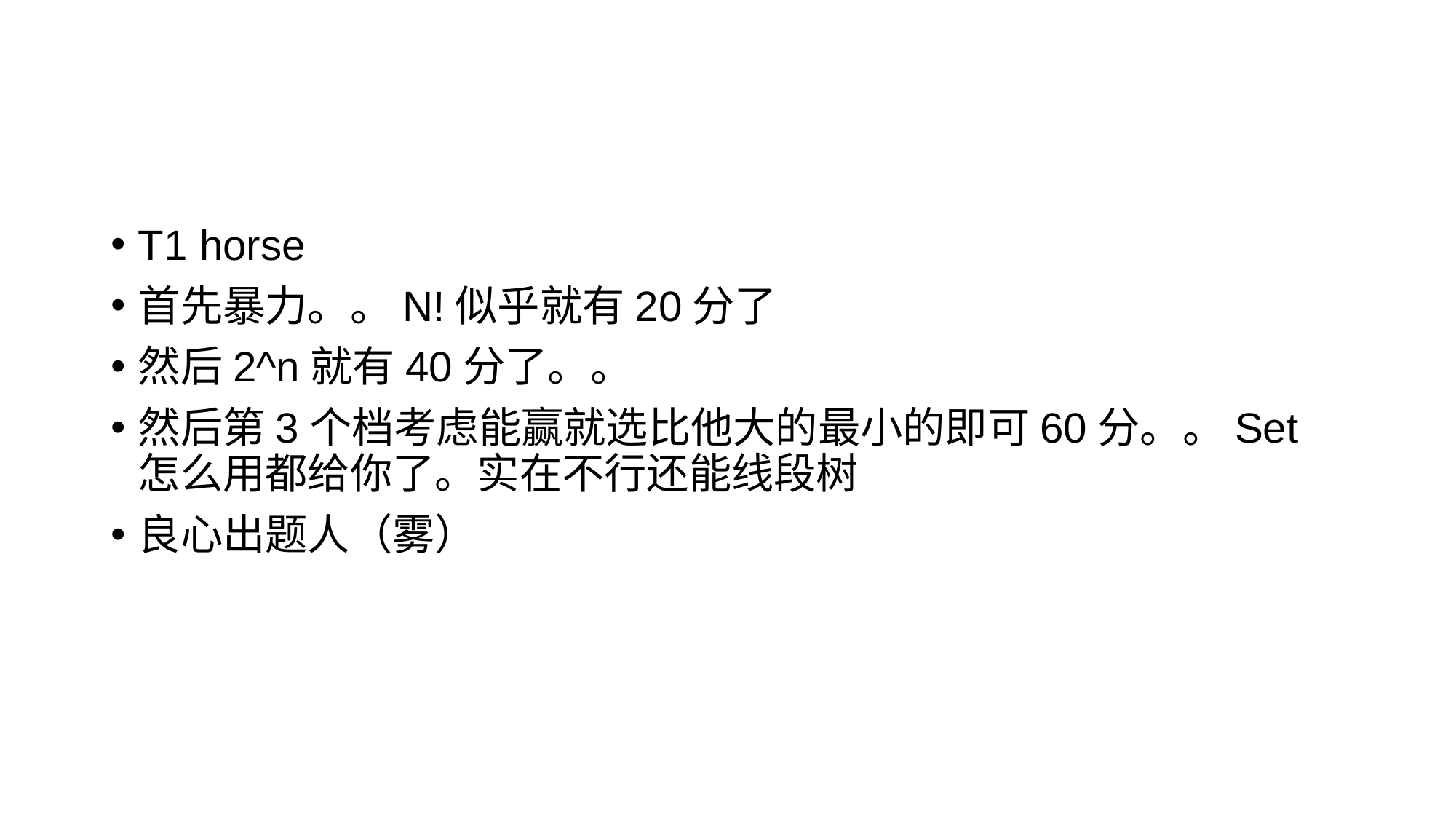

T1 horse
首先暴力。。N!似乎就有20分了
然后2^n就有40分了。。
然后第3个档考虑能赢就选比他大的最小的即可60分。。Set怎么用都给你了。实在不行还能线段树
良心出题人（雾）